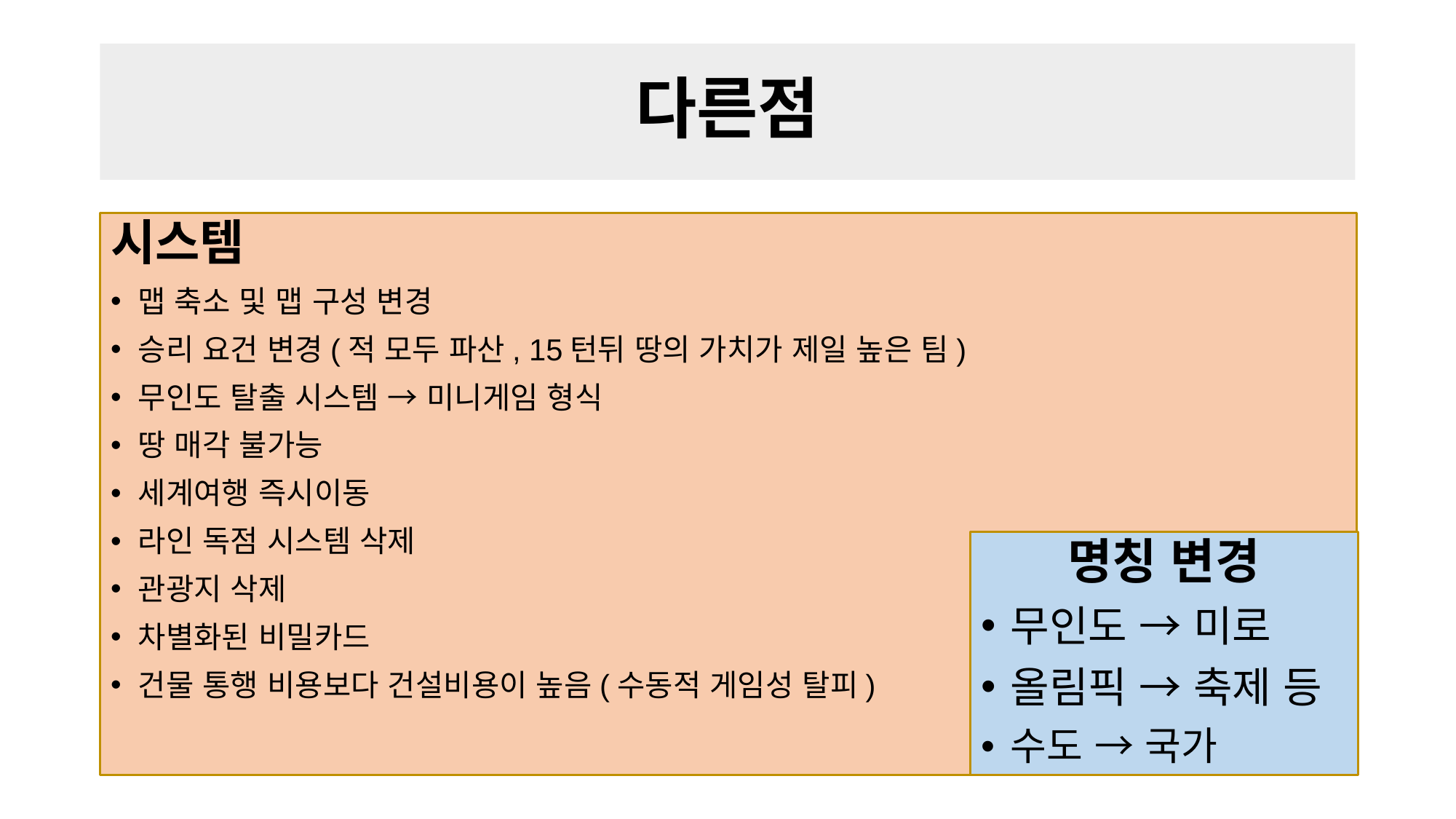

# 다른점
시스템
맵 축소 및 맵 구성 변경
승리 요건 변경(적 모두 파산, 15턴뒤 땅의 가치가 제일 높은 팀)
무인도 탈출 시스템 → 미니게임 형식
땅 매각 불가능
세계여행 즉시이동
라인 독점 시스템 삭제
관광지 삭제
차별화된 비밀카드
건물 통행 비용보다 건설비용이 높음(수동적 게임성 탈피)

명칭 변경
무인도 → 미로
올림픽 → 축제 등
수도 → 국가